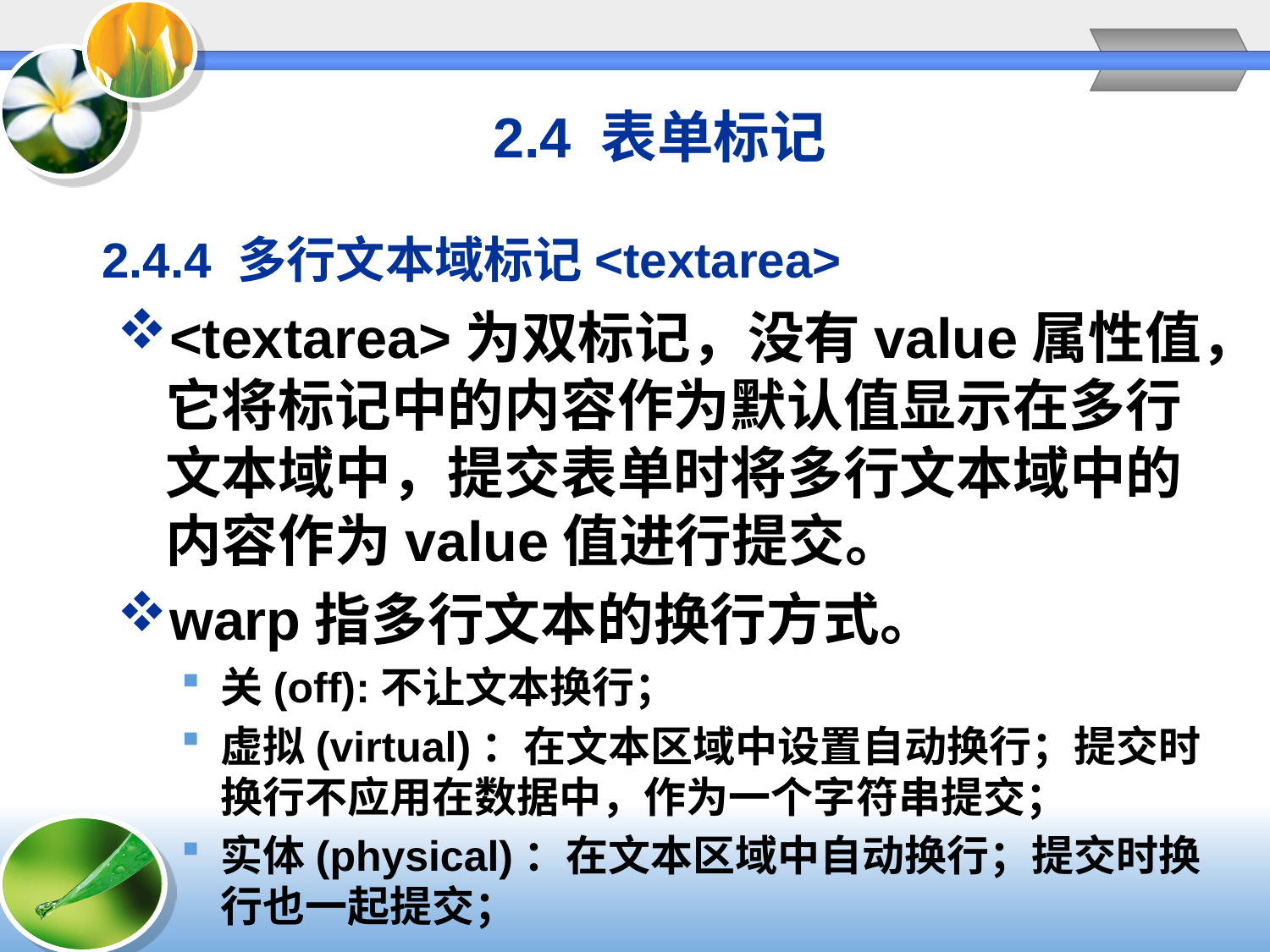

2.4 表单标记
2.4.4 多行文本域标记<textarea>
<textarea>为双标记，没有value属性值，它将标记中的内容作为默认值显示在多行文本域中，提交表单时将多行文本域中的内容作为value值进行提交。
warp指多行文本的换行方式。
关(off):不让文本换行；
虚拟(virtual)：在文本区域中设置自动换行；提交时换行不应用在数据中，作为一个字符串提交；
实体(physical)：在文本区域中自动换行；提交时换行也一起提交；